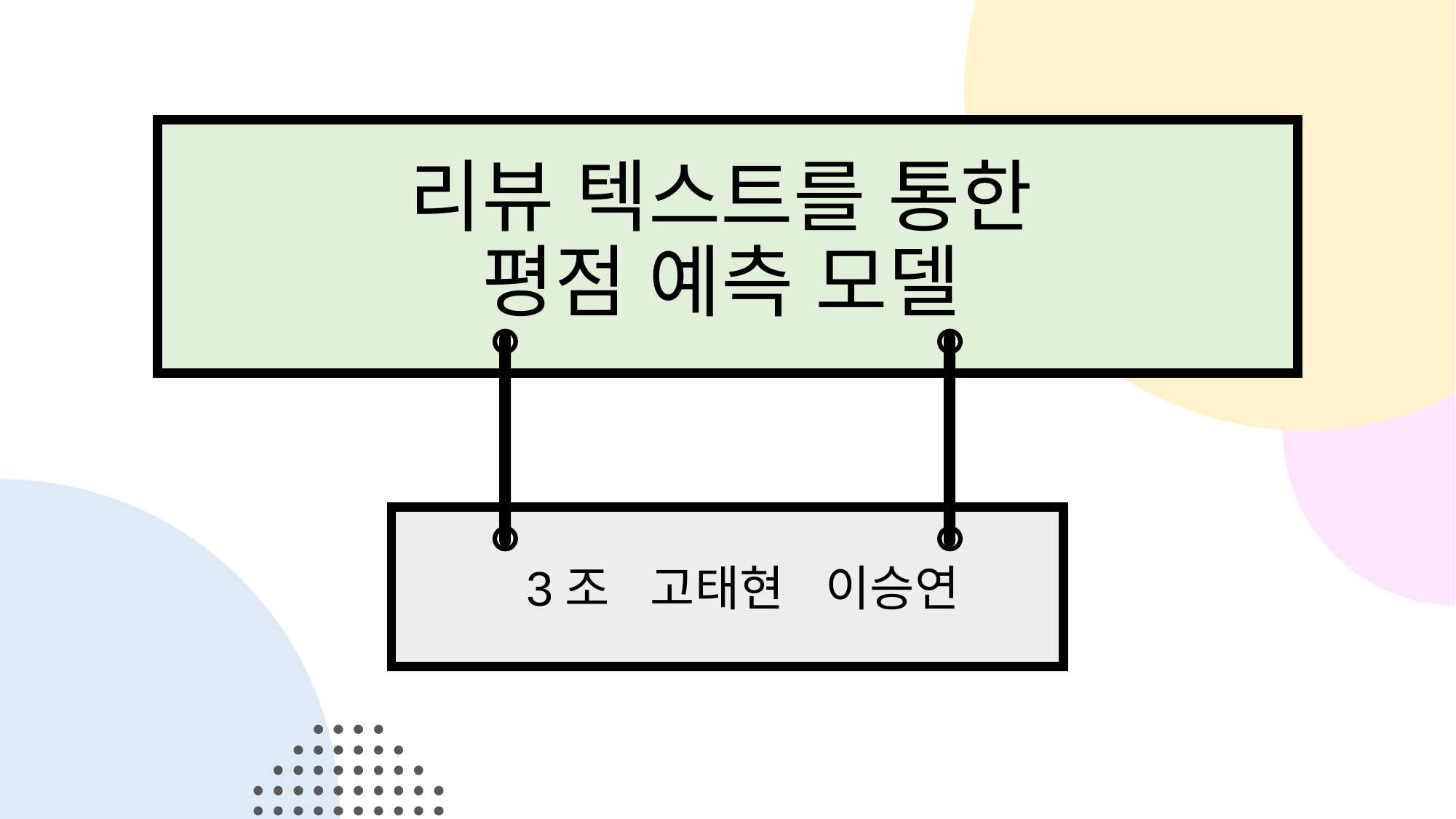

리뷰 텍스트를 통한
평점 예측 모델

3조   고태현   이승연